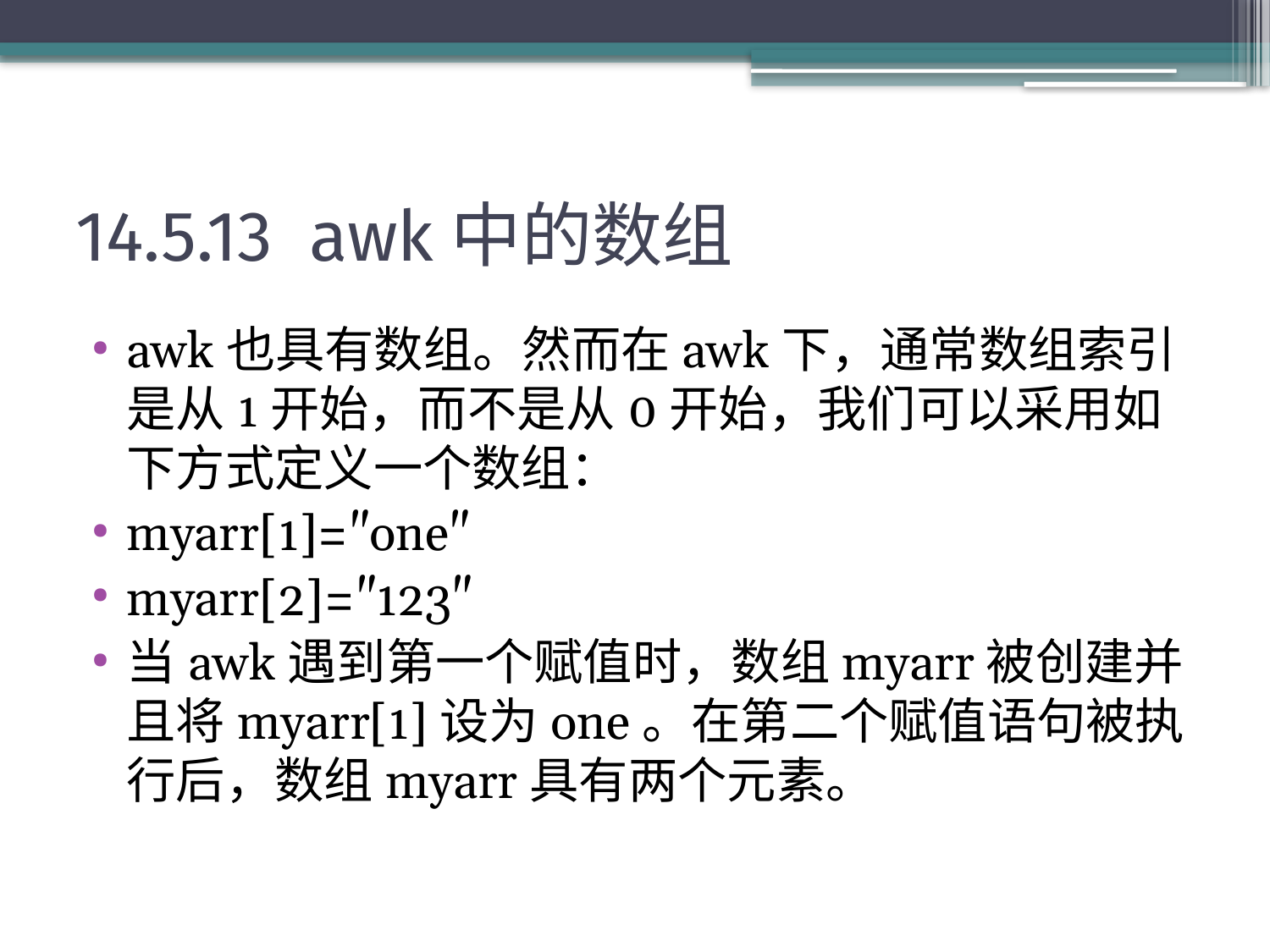

# 14.5.13  awk中的数组
awk也具有数组。然而在awk下，通常数组索引是从1开始，而不是从0开始，我们可以采用如下方式定义一个数组：
myarr[1]="one"
myarr[2]="123"
当awk遇到第一个赋值时，数组myarr被创建并且将myarr[1]设为one。在第二个赋值语句被执行后，数组myarr具有两个元素。